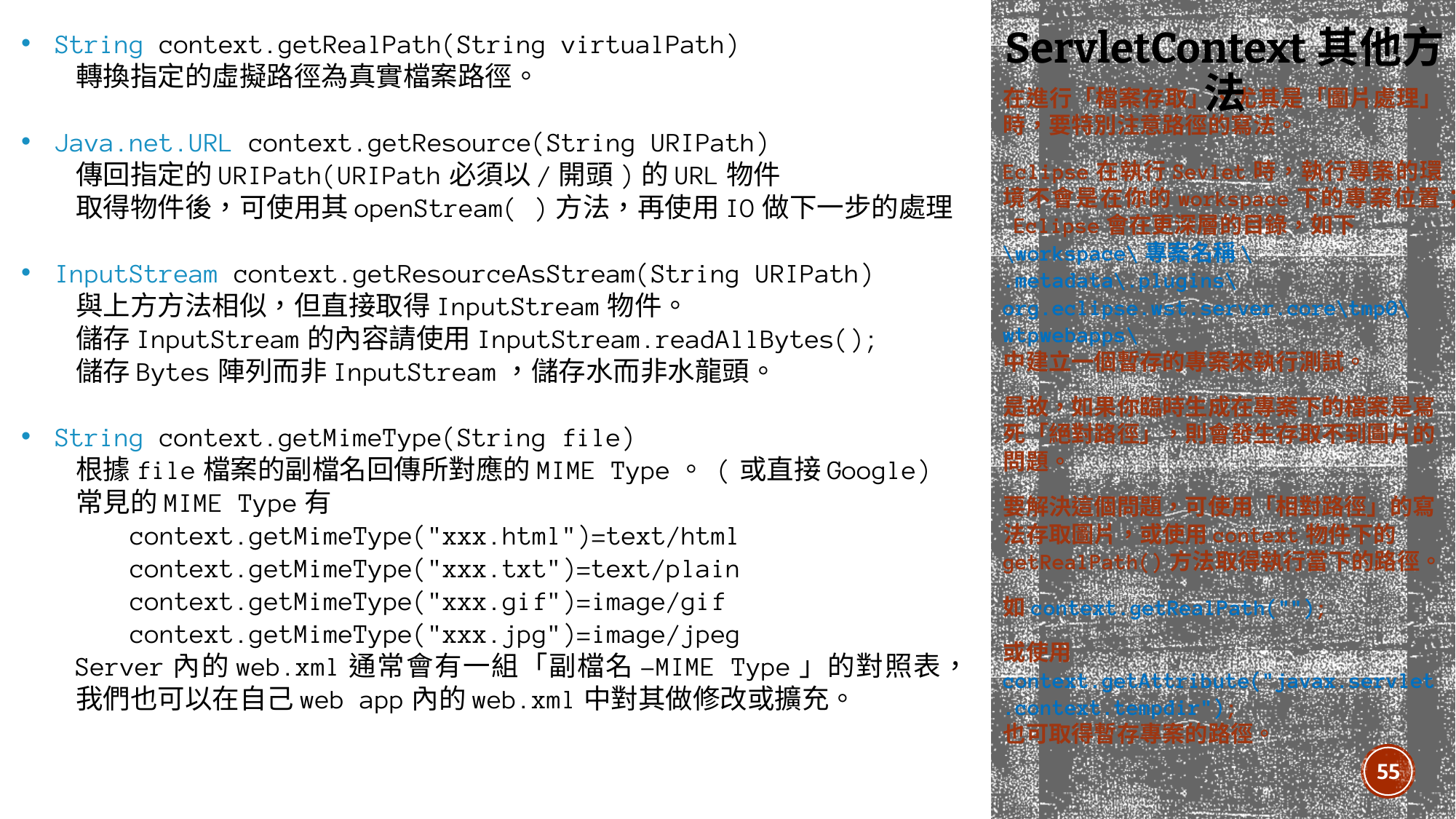

String context.getRealPath(String virtualPath)
轉換指定的虛擬路徑為真實檔案路徑。

Java.net.URL context.getResource(String URIPath)
傳回指定的URIPath(URIPath必須以/開頭)的URL物件
取得物件後，可使用其openStream( )方法，再使用IO做下一步的處理

InputStream context.getResourceAsStream(String URIPath)
與上方方法相似，但直接取得InputStream物件。
儲存InputStream的內容請使用InputStream.readAllBytes();
儲存Bytes陣列而非InputStream，儲存水而非水龍頭。

String context.getMimeType(String file)
根據file檔案的副檔名回傳所對應的MIME Type。 (或直接Google)
常見的MIME Type有
context.getMimeType("xxx.html")=text/html
context.getMimeType("xxx.txt")=text/plain
context.getMimeType("xxx.gif")=image/gif
context.getMimeType("xxx.jpg")=image/jpeg
Server內的web.xml通常會有一組「副檔名-MIME Type」的對照表，我們也可以在自己web app內的web.xml中對其做修改或擴充。
ServletContext其他方法
在進行「檔案存取」、尤其是「圖片處理」時，要特別注意路徑的寫法。
Eclipse在執行Sevlet時，執行專案的環境不會是在你的workspace下的專案位置； Eclipse會在更深層的目錄，如下
\workspace\專案名稱\
.metadata\.plugins\org.eclipse.wst.server.core\tmp0\wtpwebapps\
中建立一個暫存的專案來執行測試。
是故，如果你臨時生成在專案下的檔案是寫死「絕對路徑」，則會發生存取不到圖片的問題。
要解決這個問題，可使用「相對路徑」的寫法存取圖片，或使用context物件下的getRealPath()方法取得執行當下的路徑。
如context.getRealPath("");
或使用context.getAttribute("javax.servlet.context.tempdir");
也可取得暫存專案的路徑。
55